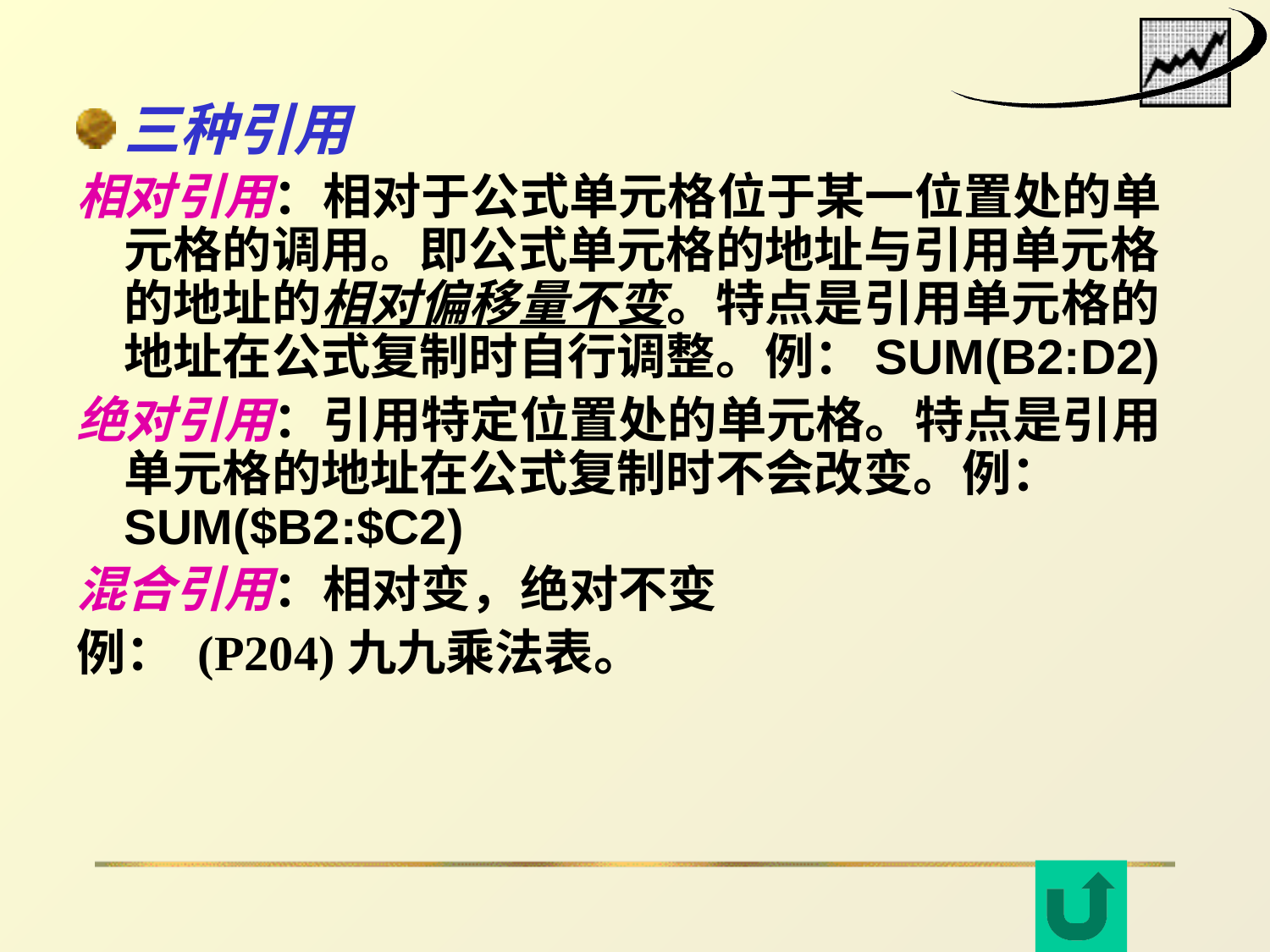

三种引用
相对引用：相对于公式单元格位于某一位置处的单元格的调用。即公式单元格的地址与引用单元格的地址的相对偏移量不变。特点是引用单元格的地址在公式复制时自行调整。例：SUM(B2:D2)
绝对引用：引用特定位置处的单元格。特点是引用单元格的地址在公式复制时不会改变。例：SUM($B2:$C2)
混合引用：相对变，绝对不变
例： (P204)九九乘法表。